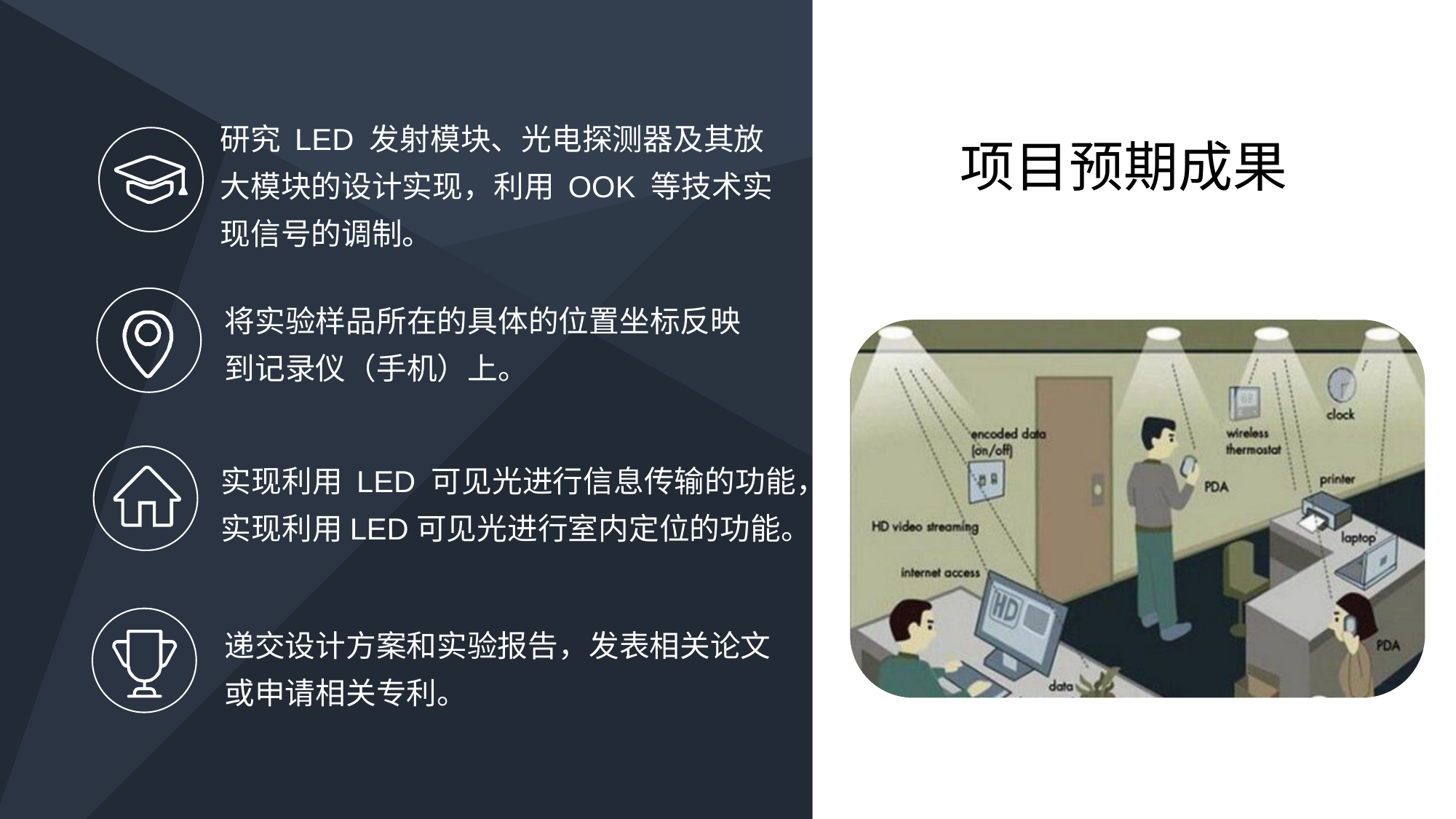

研究 LED 发射模块、光电探测器及其放大模块的设计实现，利用 OOK 等技术实现信号的调制。
项目预期成果

将实验样品所在的具体的位置坐标反映到记录仪（手机）上。

实现利用 LED 可见光进行信息传输的功能，实现利用LED可见光进行室内定位的功能。

递交设计方案和实验报告，发表相关论文或申请相关专利。